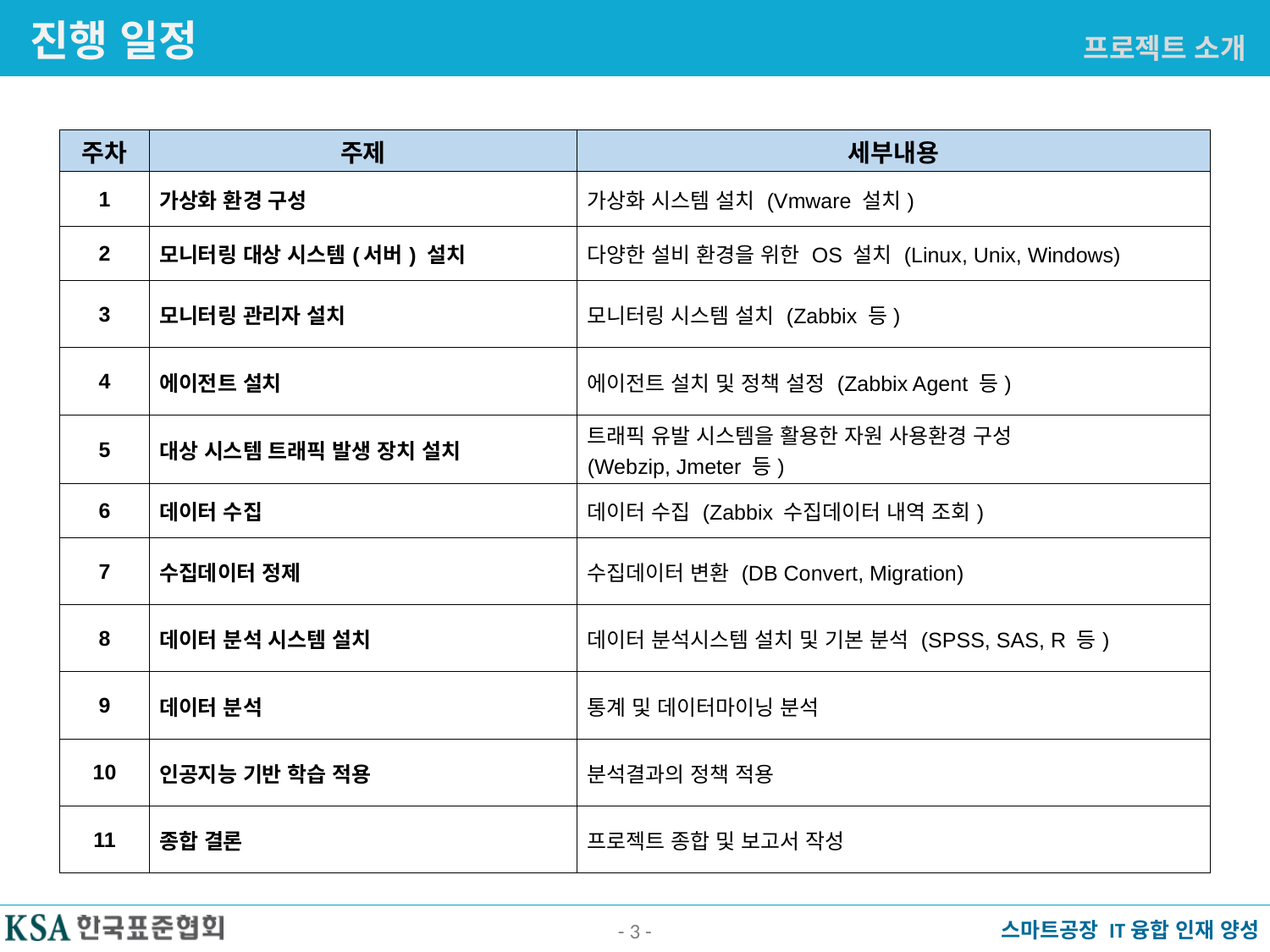

진행 일정
프로젝트 소개
| 주차 | 주제 | 세부내용 |
| --- | --- | --- |
| 1 | 가상화 환경 구성 | 가상화 시스템 설치 (Vmware 설치) |
| 2 | 모니터링 대상 시스템(서버) 설치 | 다양한 설비 환경을 위한 OS 설치 (Linux, Unix, Windows) |
| 3 | 모니터링 관리자 설치 | 모니터링 시스템 설치 (Zabbix 등) |
| 4 | 에이전트 설치 | 에이전트 설치 및 정책 설정 (Zabbix Agent 등) |
| 5 | 대상 시스템 트래픽 발생 장치 설치 | 트래픽 유발 시스템을 활용한 자원 사용환경 구성 (Webzip, Jmeter 등) |
| 6 | 데이터 수집 | 데이터 수집 (Zabbix 수집데이터 내역 조회) |
| 7 | 수집데이터 정제 | 수집데이터 변환 (DB Convert, Migration) |
| 8 | 데이터 분석 시스템 설치 | 데이터 분석시스템 설치 및 기본 분석 (SPSS, SAS, R 등) |
| 9 | 데이터 분석 | 통계 및 데이터마이닝 분석 |
| 10 | 인공지능 기반 학습 적용 | 분석결과의 정책 적용 |
| 11 | 종합 결론 | 프로젝트 종합 및 보고서 작성 |
- 3 -